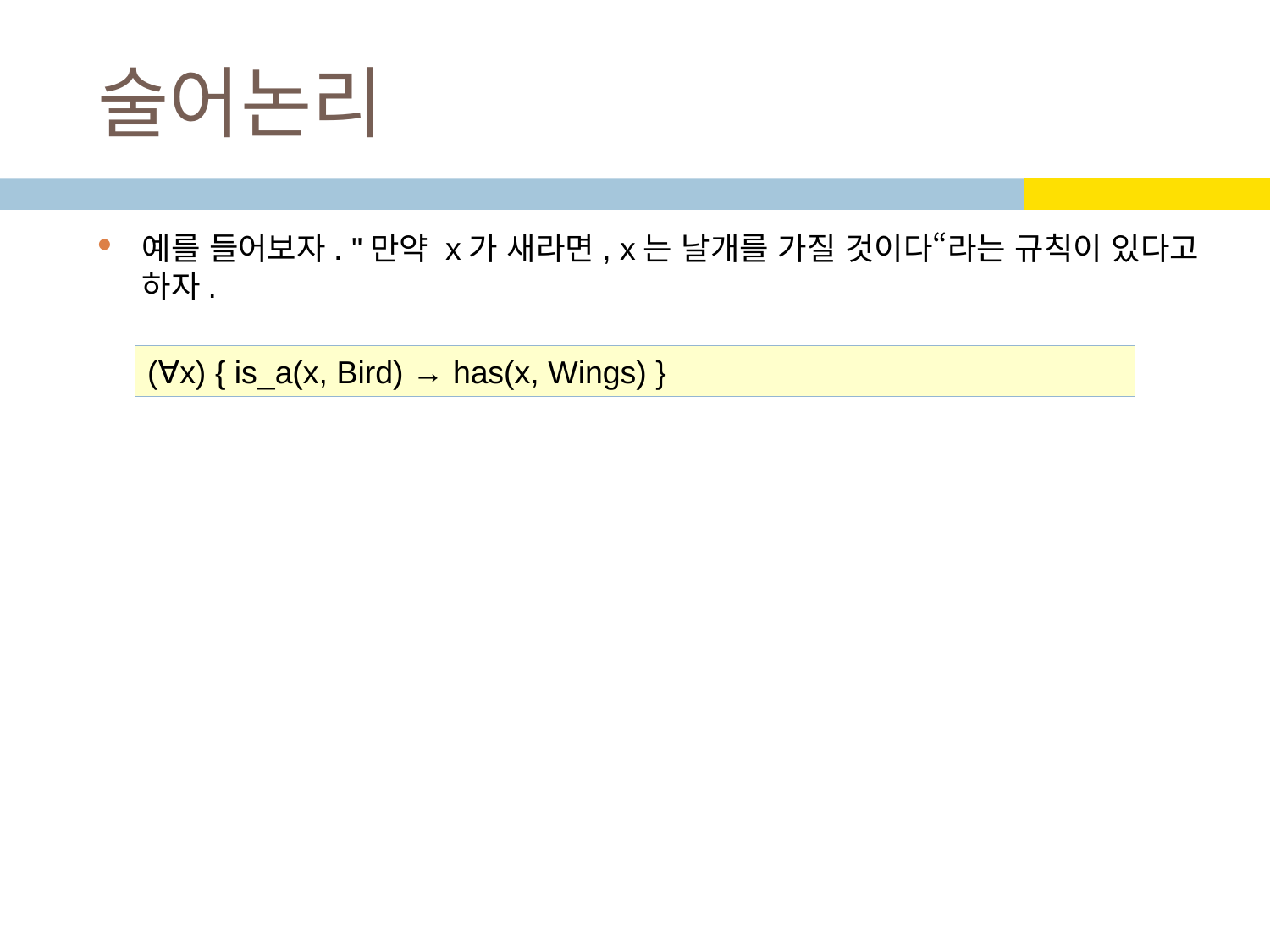

# 술어논리
예를 들어보자. "만약 x가 새라면, x는 날개를 가질 것이다“라는 규칙이 있다고 하자.

(∀x) { is_a(x, Bird) → has(x, Wings) }